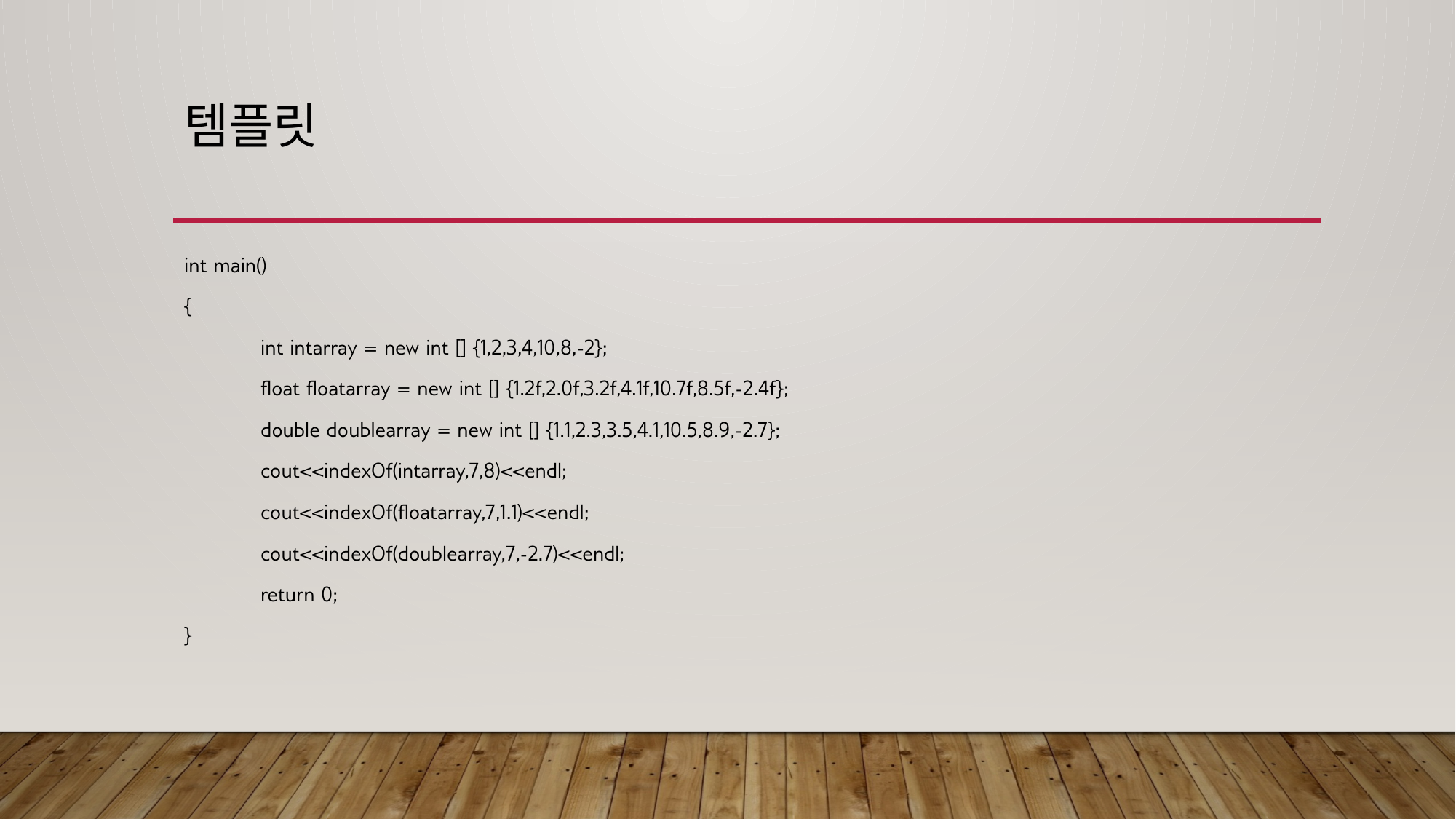

# 템플릿
int main()
{
	int intarray = new int [] {1,2,3,4,10,8,-2};
	float floatarray = new int [] {1.2f,2.0f,3.2f,4.1f,10.7f,8.5f,-2.4f};
	double doublearray = new int [] {1.1,2.3,3.5,4.1,10.5,8.9,-2.7};
	cout<<indexOf(intarray,7,8)<<endl;
	cout<<indexOf(floatarray,7,1.1)<<endl;
	cout<<indexOf(doublearray,7,-2.7)<<endl;
	return 0;
}